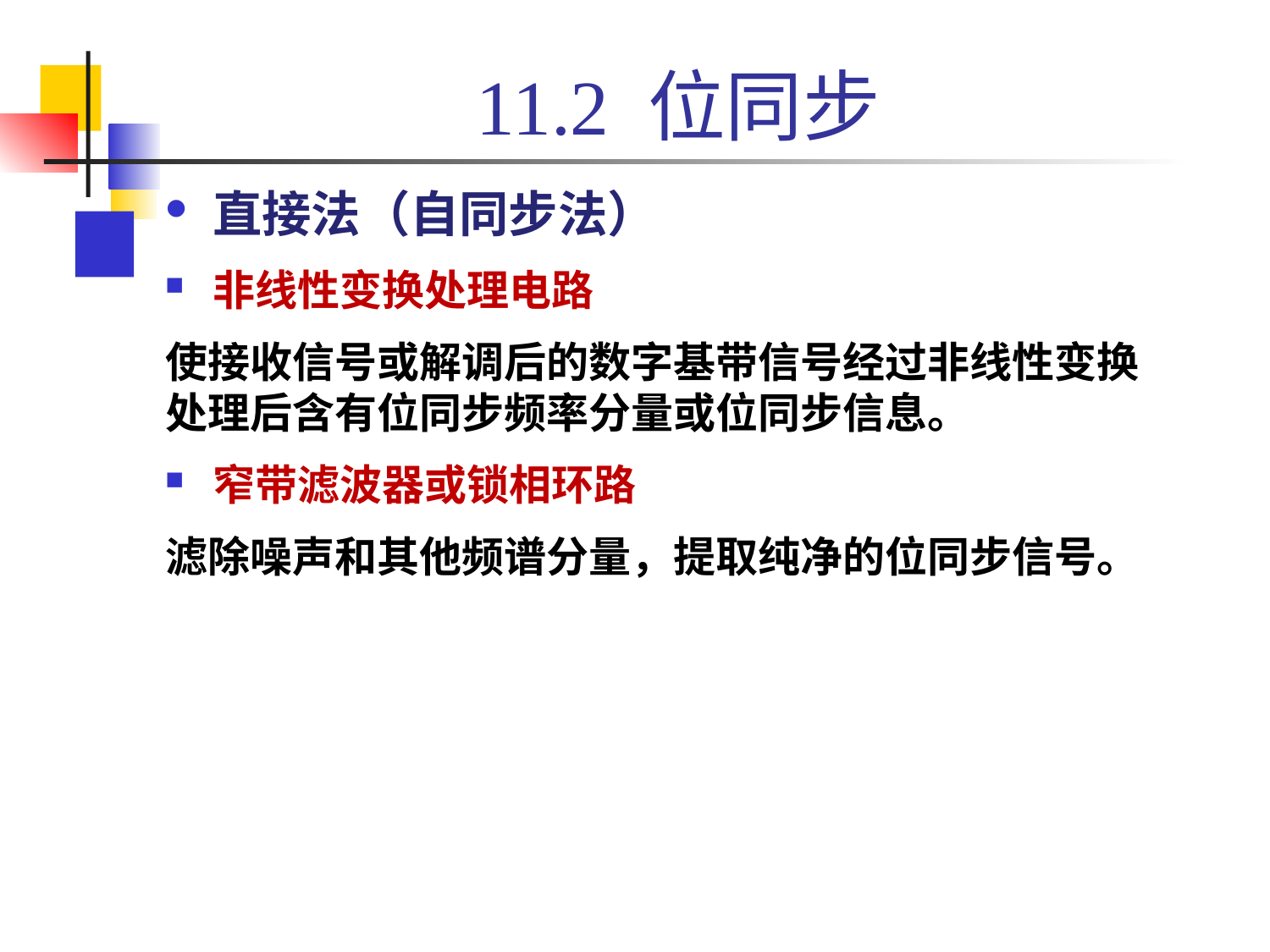

11.2 位同步
直接法（自同步法）
非线性变换处理电路
使接收信号或解调后的数字基带信号经过非线性变换处理后含有位同步频率分量或位同步信息。
窄带滤波器或锁相环路
滤除噪声和其他频谱分量，提取纯净的位同步信号。